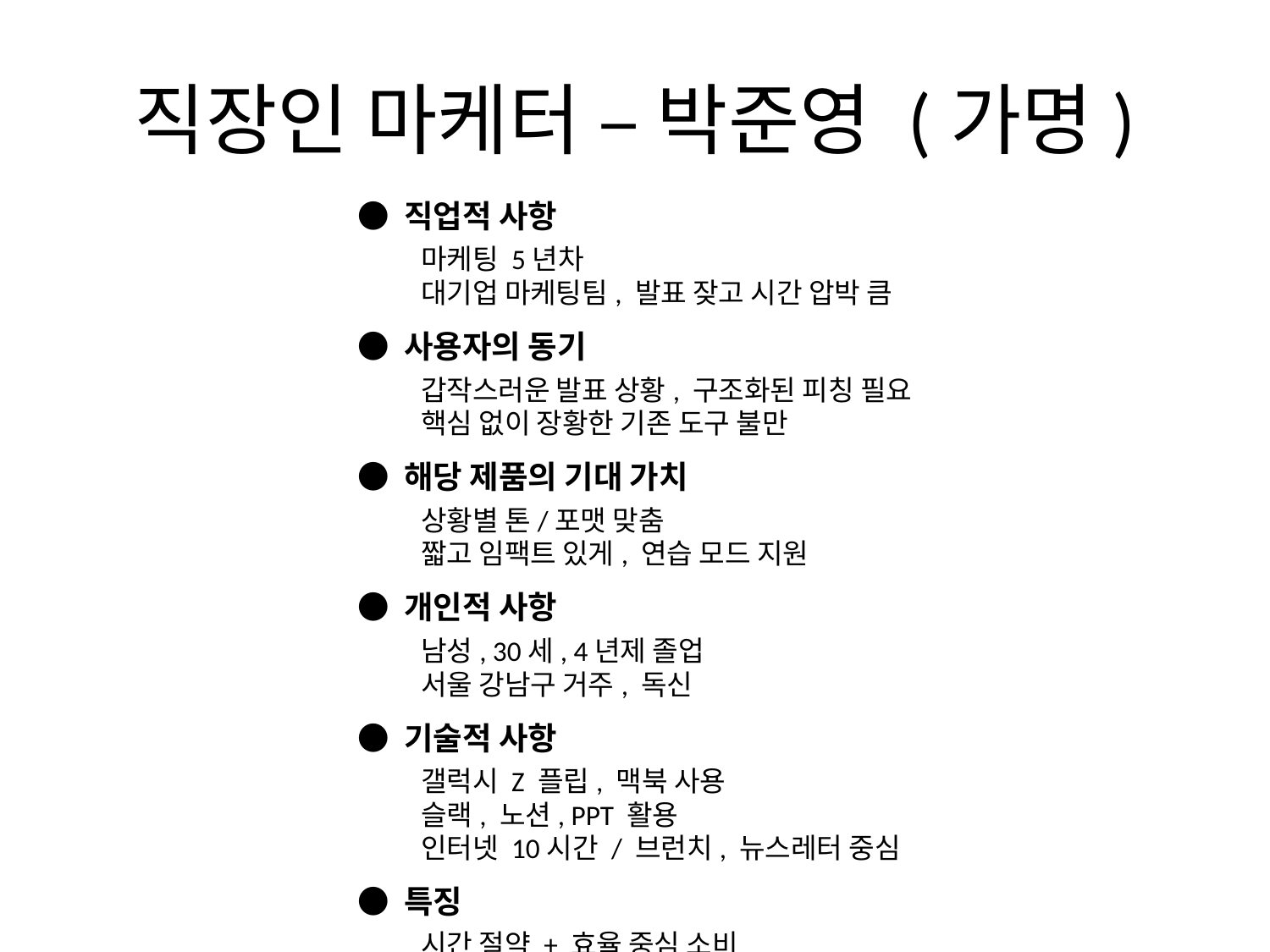

# 직장인 마케터 – 박준영 (가명)

● 직업적 사항
마케팅 5년차
대기업 마케팅팀, 발표 잦고 시간 압박 큼
● 사용자의 동기
갑작스러운 발표 상황, 구조화된 피칭 필요
핵심 없이 장황한 기존 도구 불만
● 해당 제품의 기대 가치
상황별 톤/포맷 맞춤
짧고 임팩트 있게, 연습 모드 지원
● 개인적 사항
남성, 30세, 4년제 졸업
서울 강남구 거주, 독신
● 기술적 사항
갤럭시 Z 플립, 맥북 사용
슬랙, 노션, PPT 활용
인터넷 10시간 / 브런치, 뉴스레터 중심
● 특징
시간 절약 + 효율 중심 소비
명확하고 설득력 있는 발표 선호
리더십, AI 도구 관심